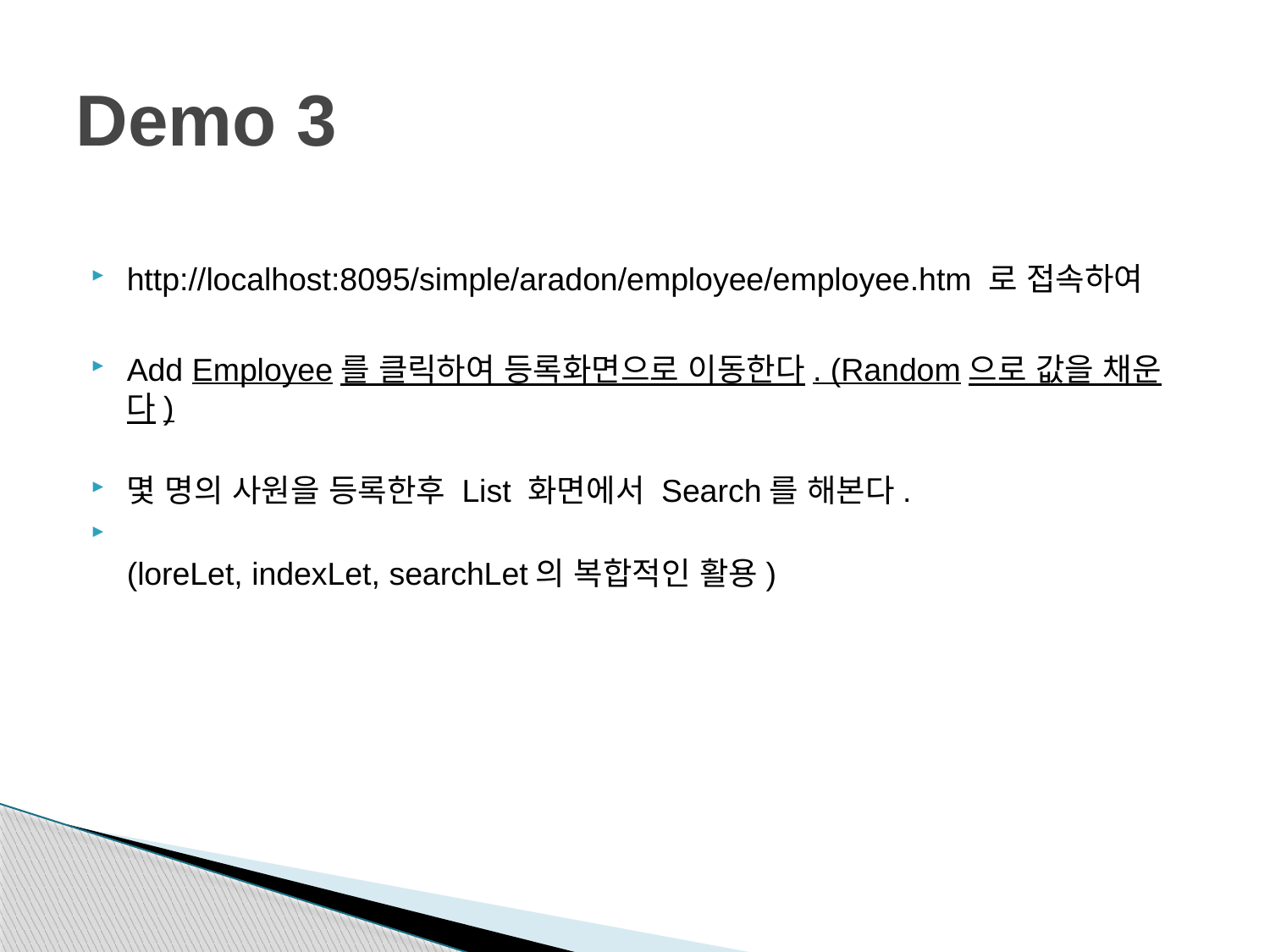

# Demo 3

http://localhost:8095/simple/aradon/employee/employee.htm 로 접속하여

Add Employee를 클릭하여 등록화면으로 이동한다. (Random으로 값을 채운다)
몇 명의 사원을 등록한후 List 화면에서 Search를 해본다.
(loreLet, indexLet, searchLet의 복합적인 활용)